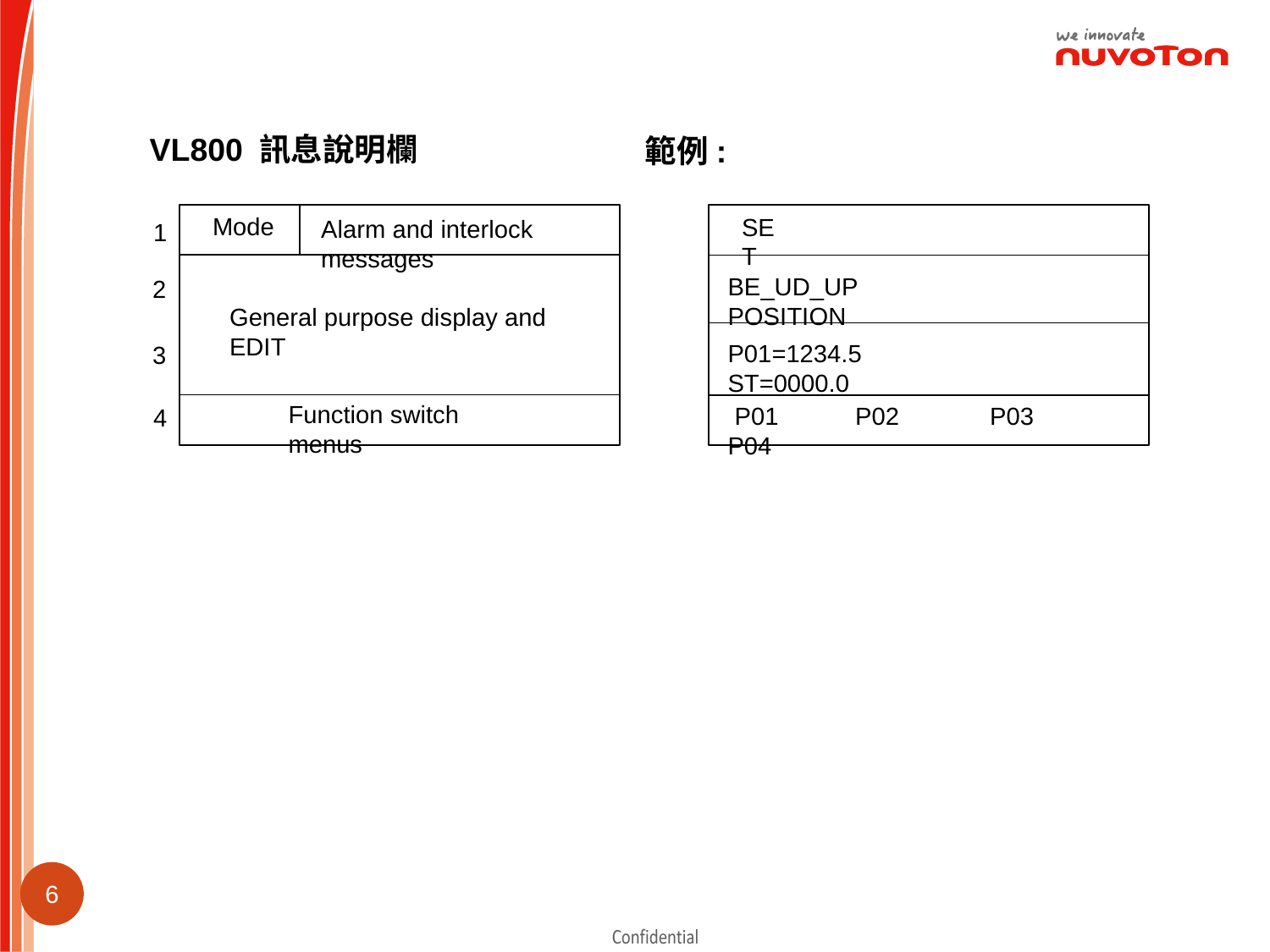

VL800 訊息說明欄
範例:

Mode

SET
Alarm and interlock messages
1
BE_UD_UP                            POSITION
2
General purpose display and EDIT
P01=1234.5                        ST=0000.0
3
Function switch menus
 P01           P02             P03              P04
4

6